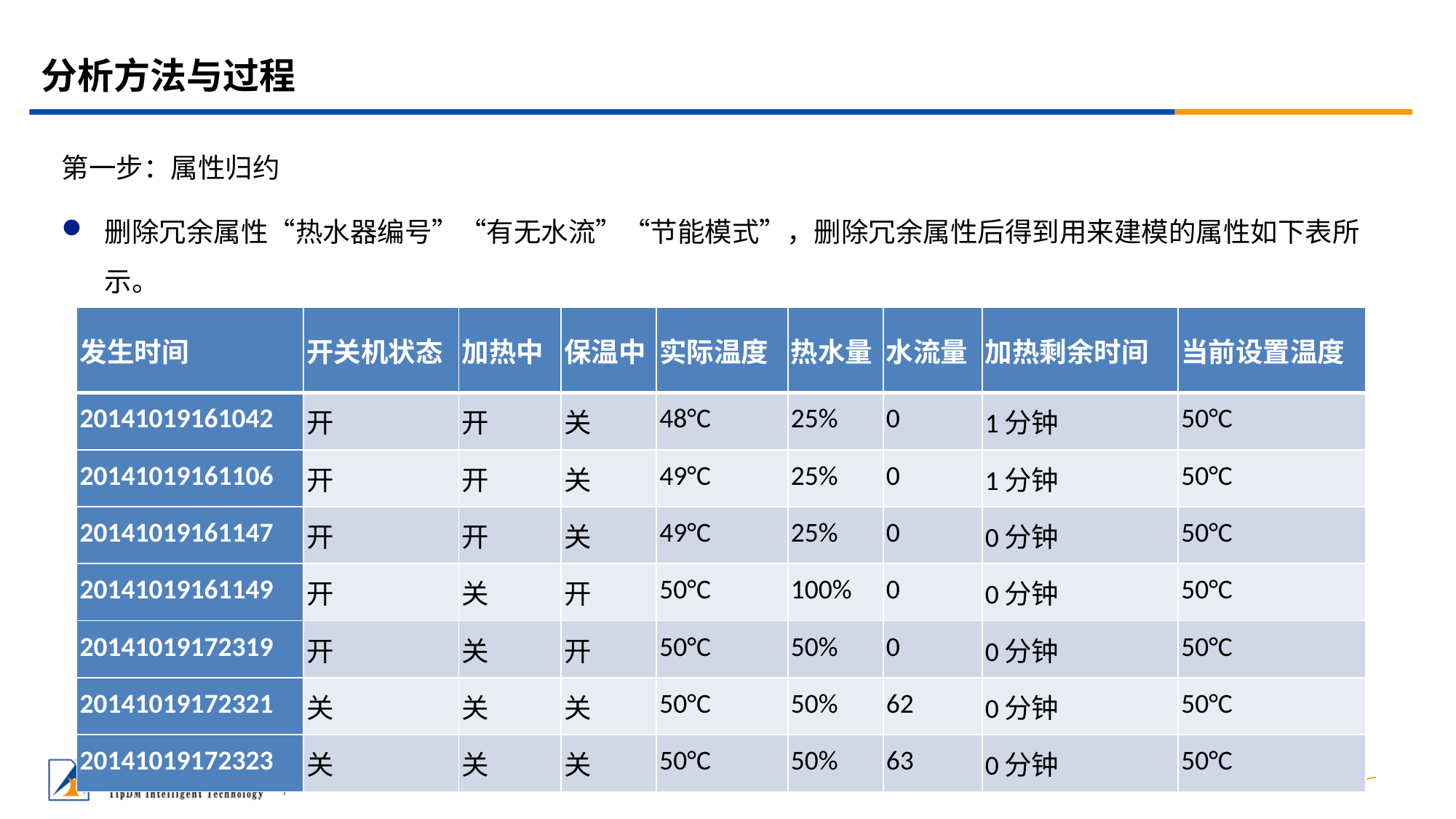

# 分析方法与过程
第一步：属性归约
删除冗余属性“热水器编号”“有无水流”“节能模式”，删除冗余属性后得到用来建模的属性如下表所示。
| 发生时间 | 开关机状态 | 加热中 | 保温中 | 实际温度 | 热水量 | 水流量 | 加热剩余时间 | 当前设置温度 |
| --- | --- | --- | --- | --- | --- | --- | --- | --- |
| 20141019161042 | 开 | 开 | 关 | 48°C | 25% | 0 | 1分钟 | 50°C |
| 20141019161106 | 开 | 开 | 关 | 49°C | 25% | 0 | 1分钟 | 50°C |
| 20141019161147 | 开 | 开 | 关 | 49°C | 25% | 0 | 0分钟 | 50°C |
| 20141019161149 | 开 | 关 | 开 | 50°C | 100% | 0 | 0分钟 | 50°C |
| 20141019172319 | 开 | 关 | 开 | 50°C | 50% | 0 | 0分钟 | 50°C |
| 20141019172321 | 关 | 关 | 关 | 50°C | 50% | 62 | 0分钟 | 50°C |
| 20141019172323 | 关 | 关 | 关 | 50°C | 50% | 63 | 0分钟 | 50°C |